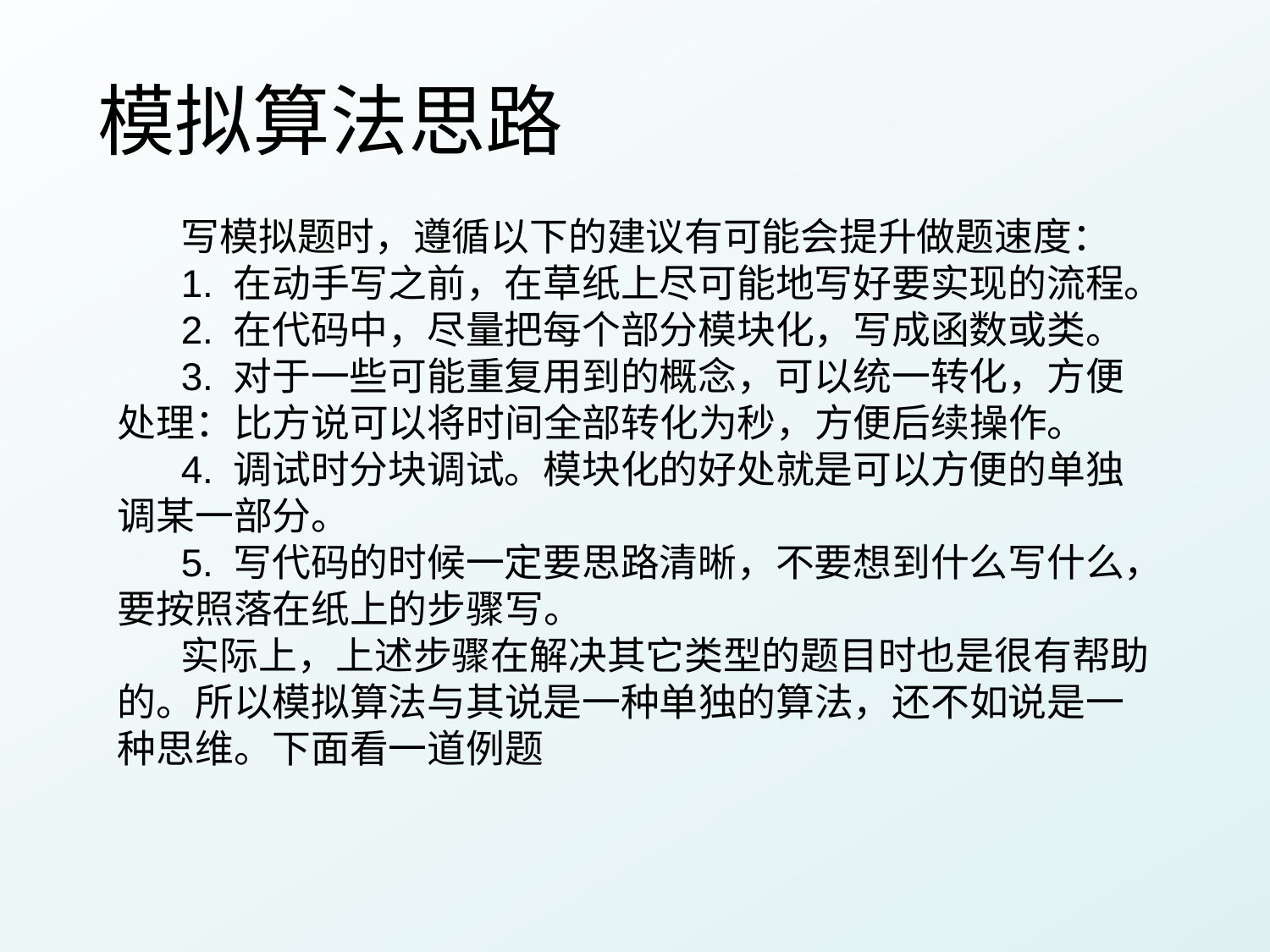

# 模拟算法思路
写模拟题时，遵循以下的建议有可能会提升做题速度：
1. 在动手写之前，在草纸上尽可能地写好要实现的流程。
2. 在代码中，尽量把每个部分模块化，写成函数或类。
3. 对于一些可能重复用到的概念，可以统一转化，方便处理：比方说可以将时间全部转化为秒，方便后续操作。
4. 调试时分块调试。模块化的好处就是可以方便的单独调某一部分。
5. 写代码的时候一定要思路清晰，不要想到什么写什么，要按照落在纸上的步骤写。
实际上，上述步骤在解决其它类型的题目时也是很有帮助的。所以模拟算法与其说是一种单独的算法，还不如说是一种思维。下面看一道例题